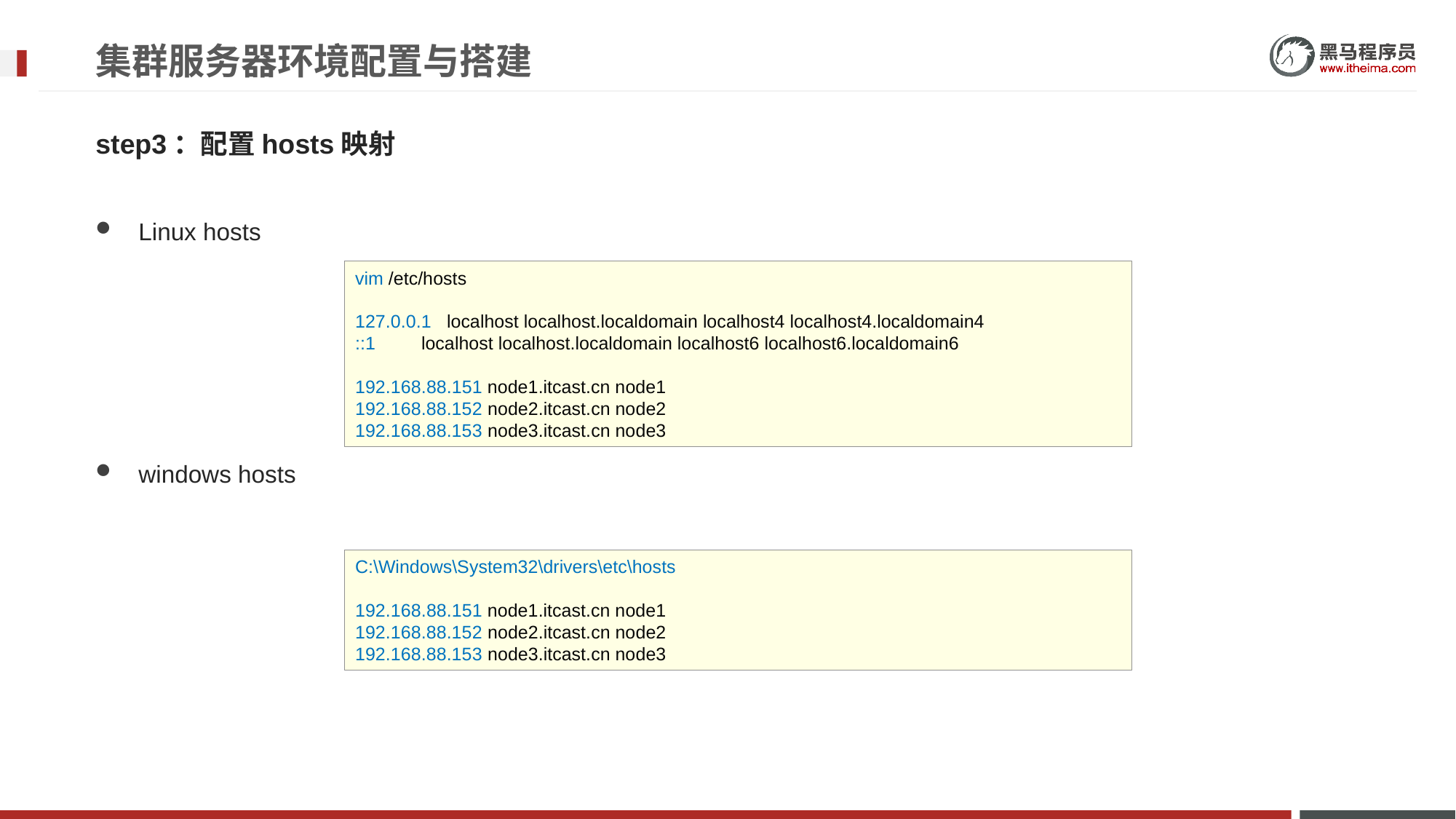

# 集群服务器环境配置与搭建
step3：配置hosts映射
Linux hosts

windows hosts
vim /etc/hosts
127.0.0.1   localhost localhost.localdomain localhost4 localhost4.localdomain4
::1         localhost localhost.localdomain localhost6 localhost6.localdomain6
192.168.88.151 node1.itcast.cn node1
192.168.88.152 node2.itcast.cn node2
192.168.88.153 node3.itcast.cn node3
C:\Windows\System32\drivers\etc\hosts
192.168.88.151 node1.itcast.cn node1
192.168.88.152 node2.itcast.cn node2
192.168.88.153 node3.itcast.cn node3